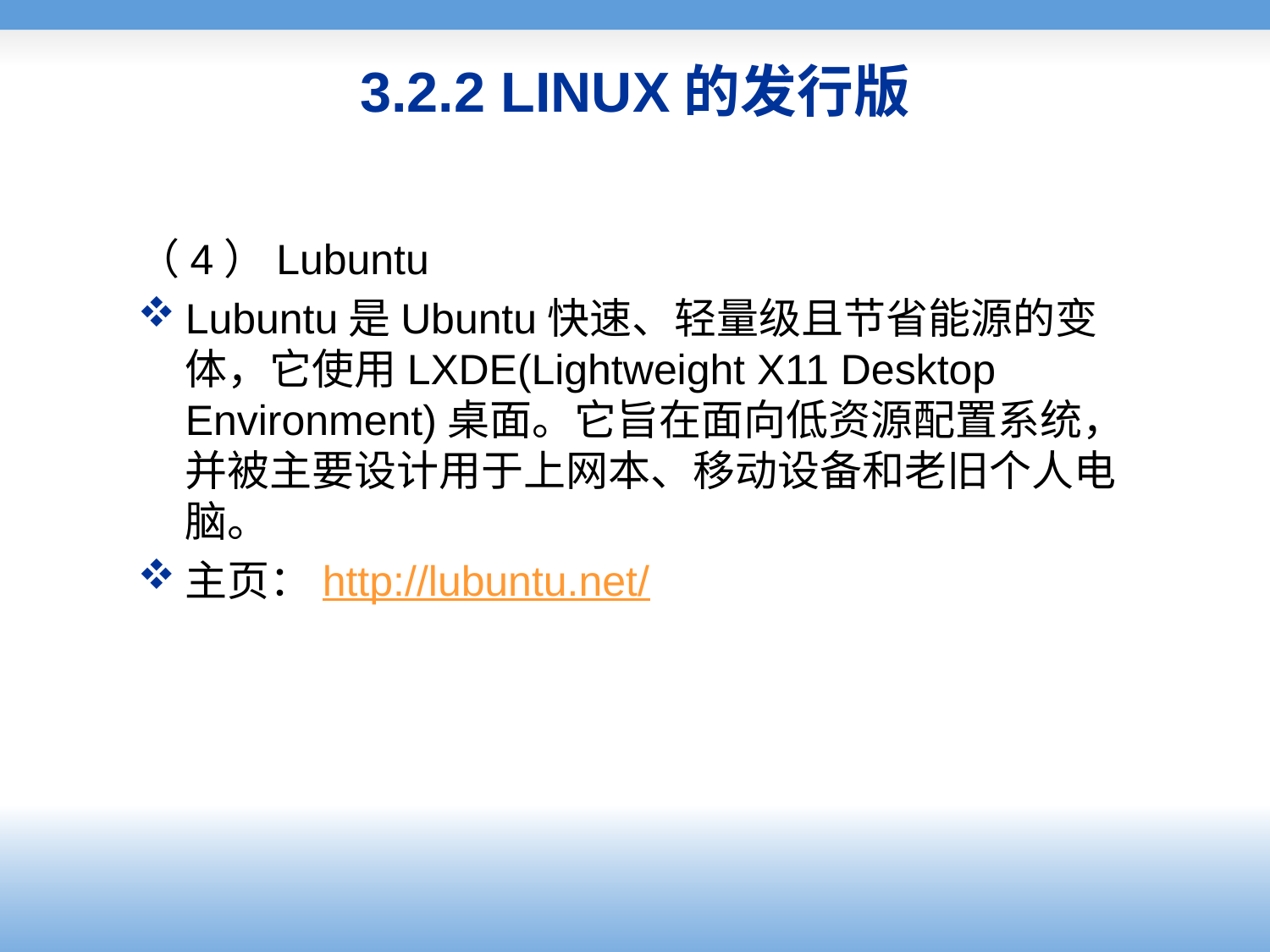

# 3.2.2 LINUX的发行版
（4）Lubuntu
Lubuntu是Ubuntu快速、轻量级且节省能源的变体，它使用LXDE(Lightweight X11 Desktop Environment)桌面。它旨在面向低资源配置系统，并被主要设计用于上网本、移动设备和老旧个人电脑。
主页：http://lubuntu.net/